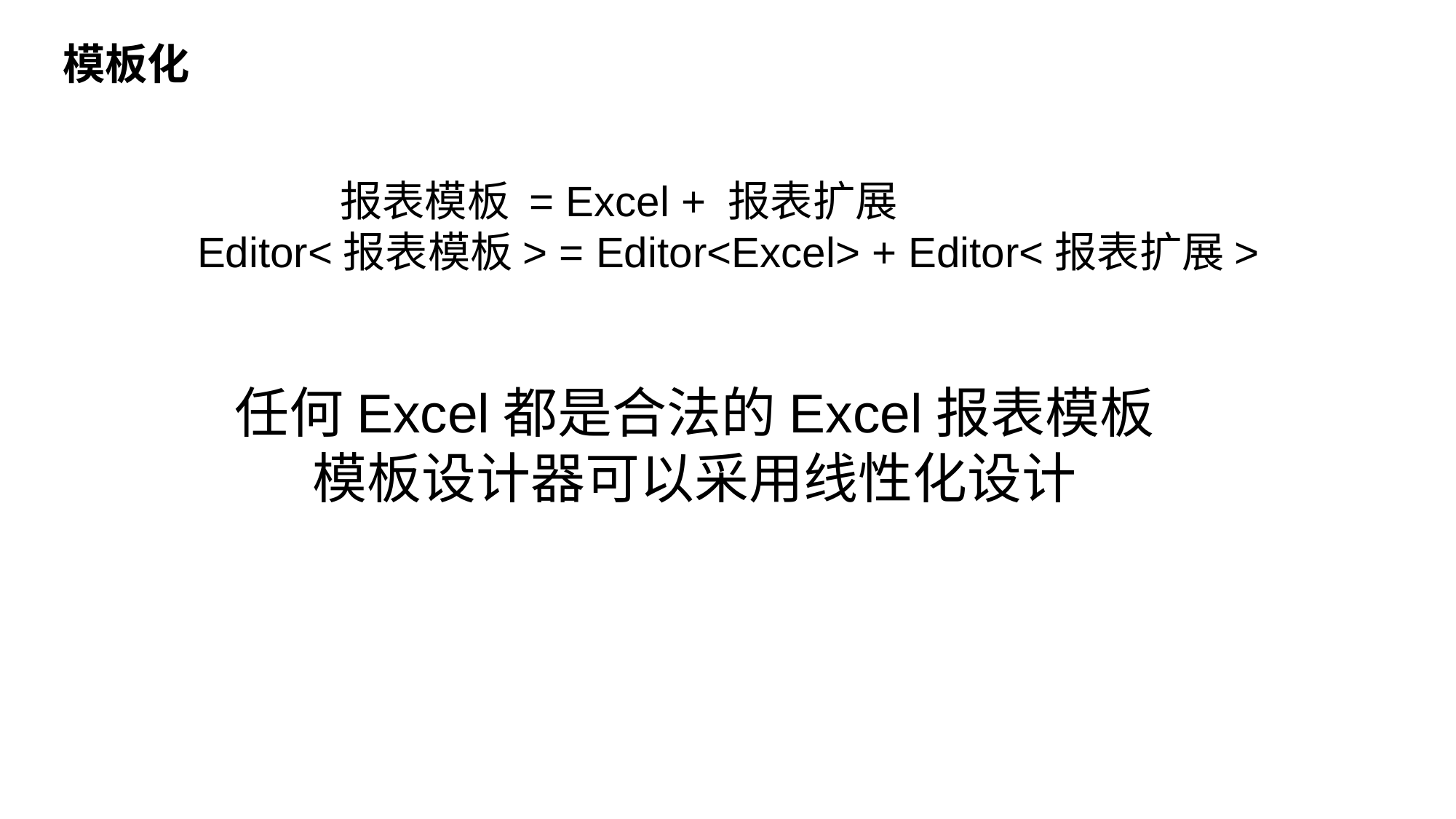

模板化
              报表模板 = Excel + 报表扩展
Editor<报表模板> = Editor<Excel> + Editor<报表扩展>
任何Excel都是合法的Excel报表模板
模板设计器可以采用线性化设计